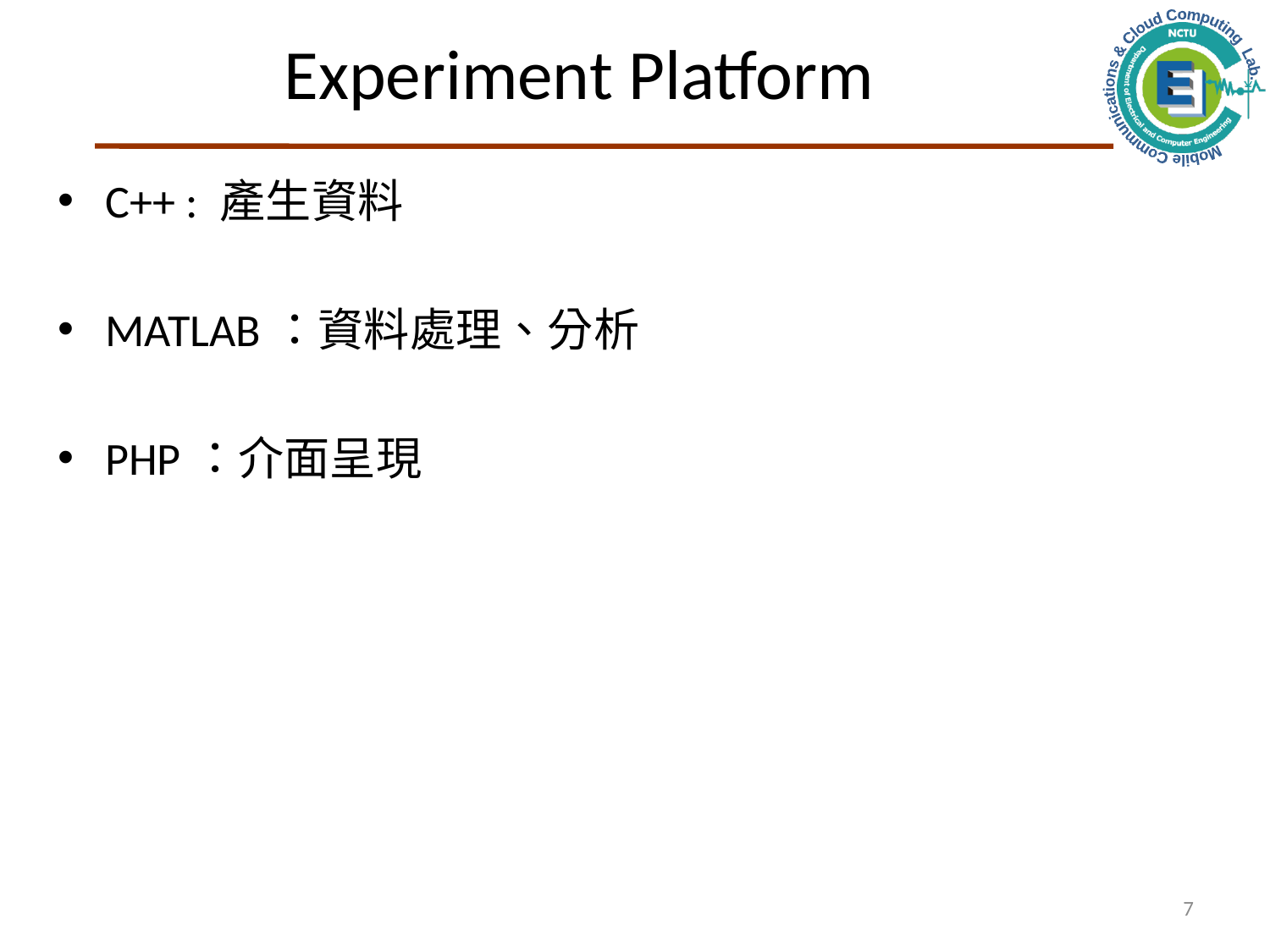

# Experiment Platform
C++ : 產生資料

MATLAB：資料處理、分析

PHP：介面呈現
7